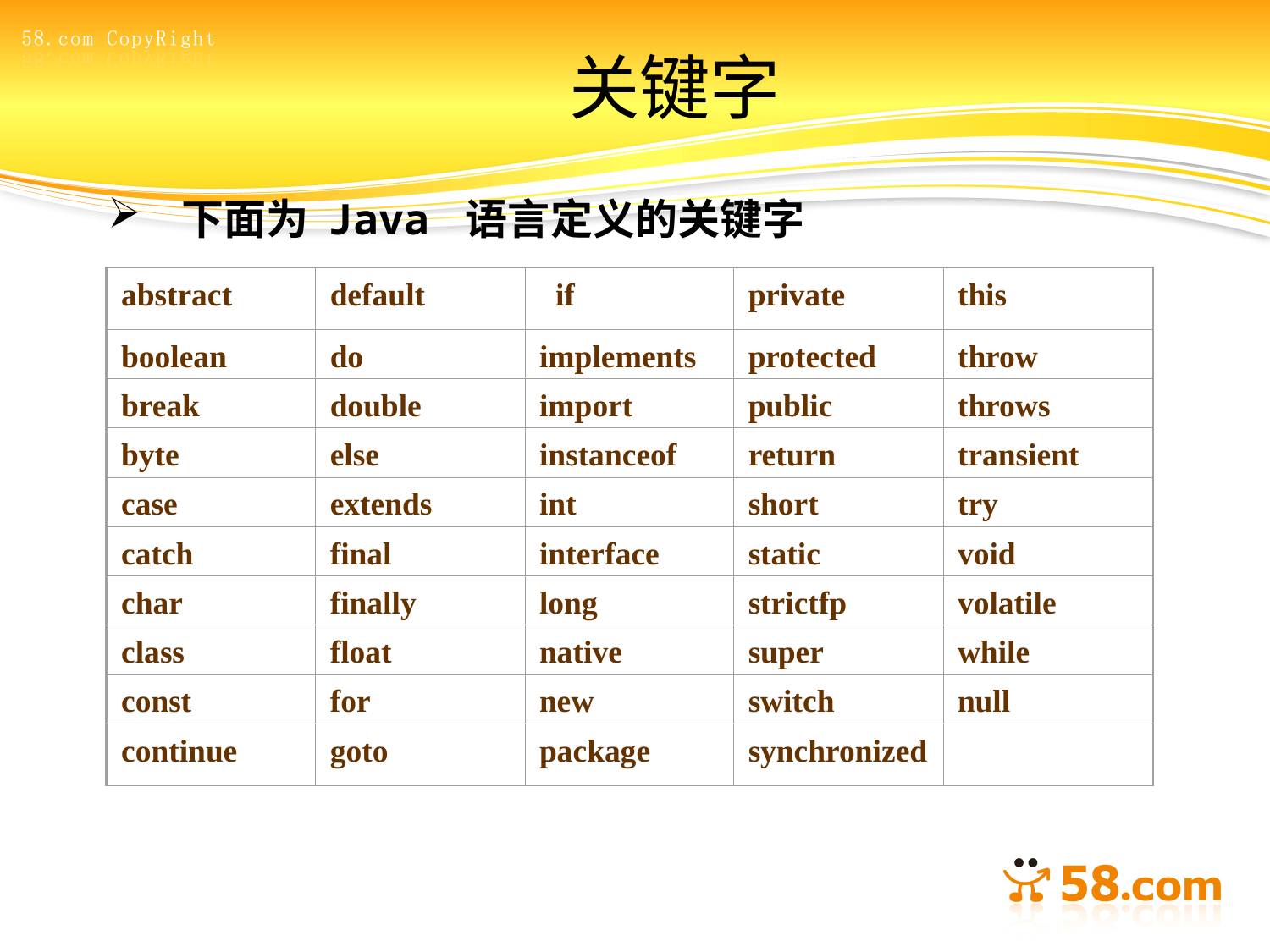

# 关键字
下面为 Java 语言定义的关键字

abstract

default

  if

private

this

boolean

do

implements

protected

throw

break

double

import

public

throws

byte

else

instanceof

return

transient

case

extends

int

short

try

catch

final

interface

static

void

char

finally

long

strictfp

volatile

class

float

native

super

while

const

for

new

switch

null

continue

goto

package

synchronized